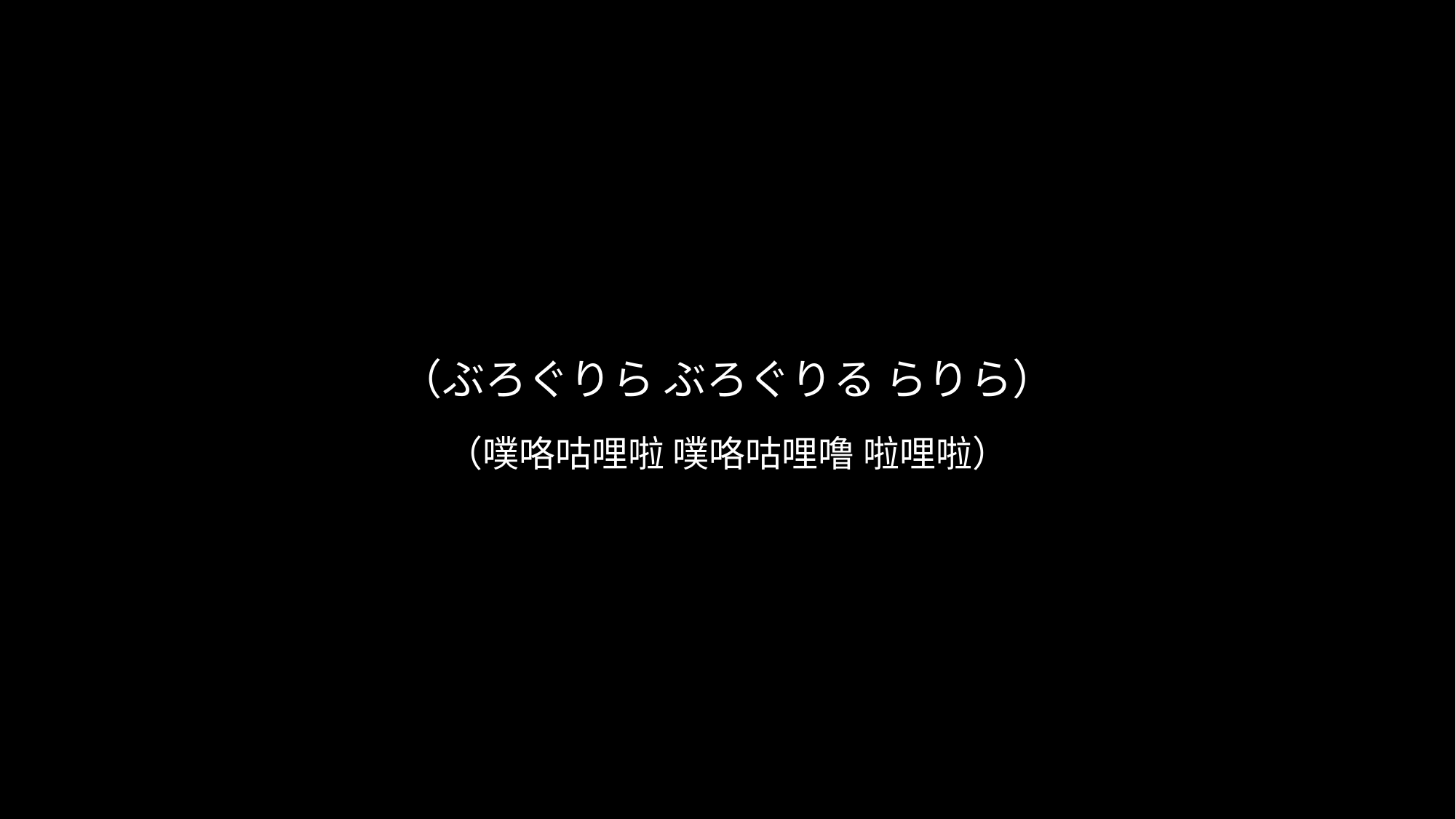

# （ぶろぐりら ぶろぐりる らりら）
（噗咯咕哩啦 噗咯咕哩噜 啦哩啦）